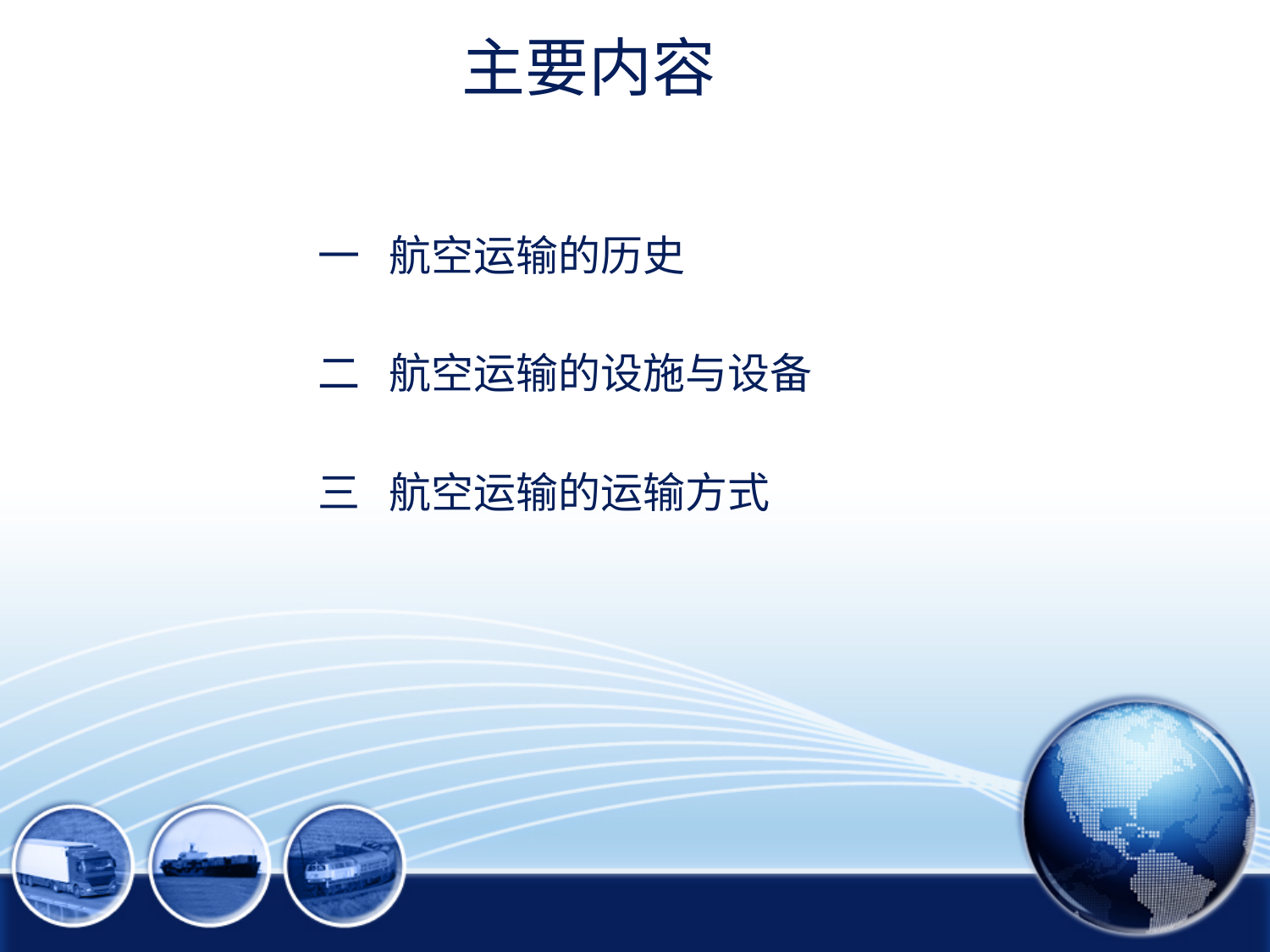

# 主要内容
 一   航空运输的历史

 二   航空运输的设施与设备

 三   航空运输的运输方式